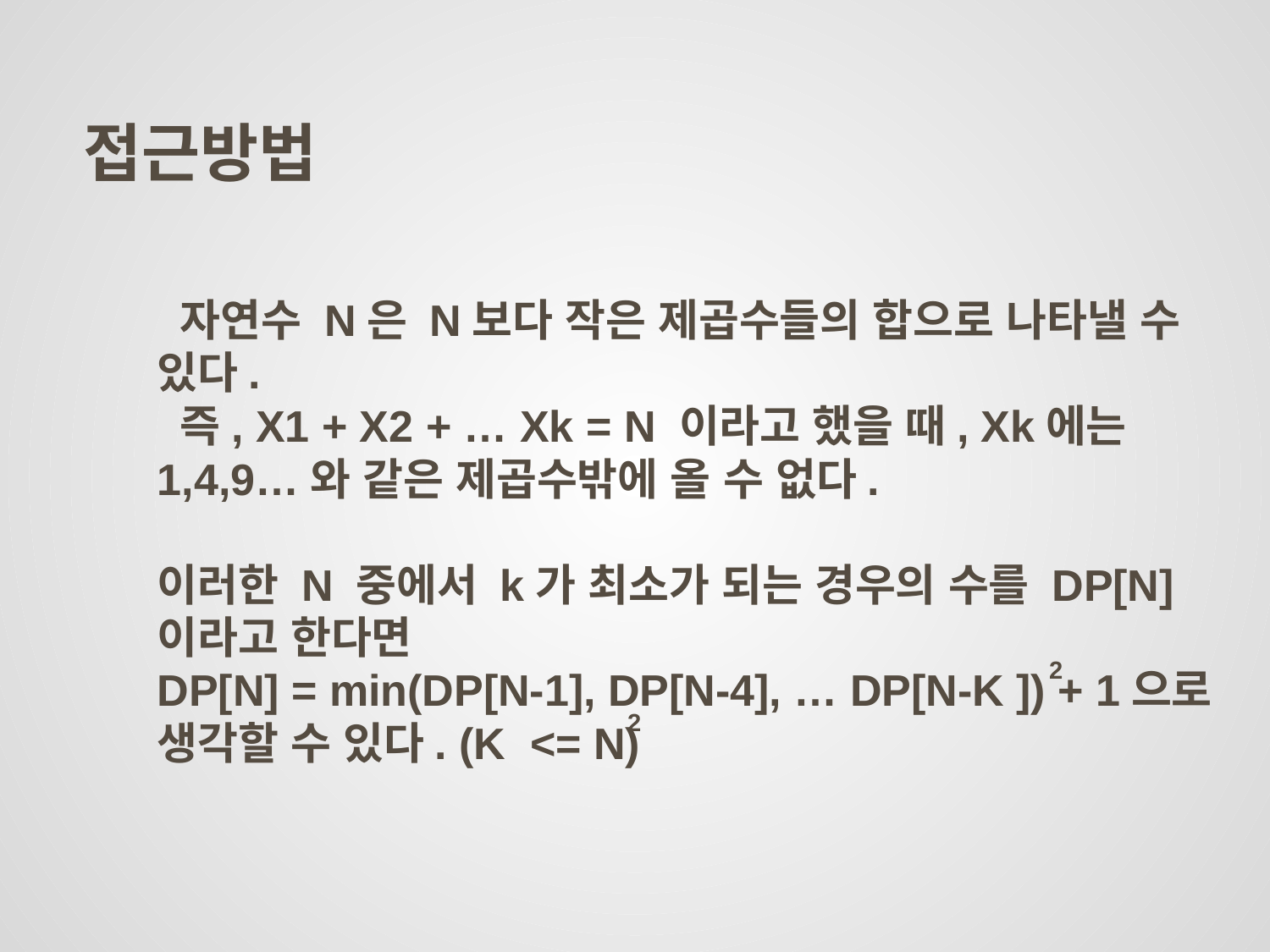

접근방법

 자연수 N은 N보다 작은 제곱수들의 합으로 나타낼 수 있다.
 즉, X1 + X2 + … Xk = N 이라고 했을 때, Xk에는 1,4,9…와 같은 제곱수밖에 올 수 없다.

이러한 N 중에서 k가 최소가 되는 경우의 수를 DP[N]이라고 한다면
DP[N] = min(DP[N-1], DP[N-4], … DP[N-K ]) + 1으로 생각할 수 있다. (K  <= N)
2
2